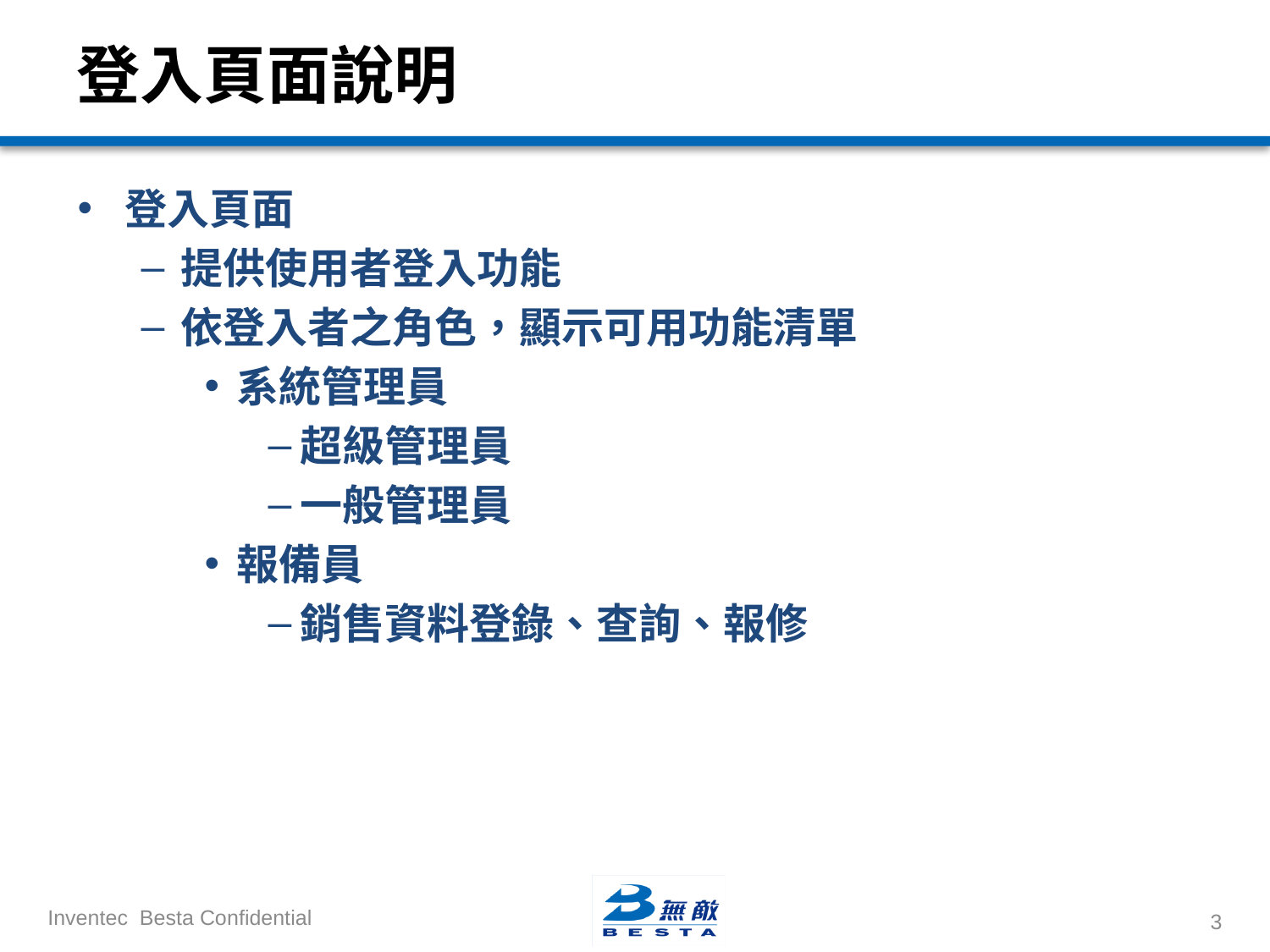

# 登入頁面說明
登入頁面
提供使用者登入功能
依登入者之角色，顯示可用功能清單
系統管理員
超級管理員
一般管理員
報備員
銷售資料登錄、查詢、報修
Inventec  Besta Confidential